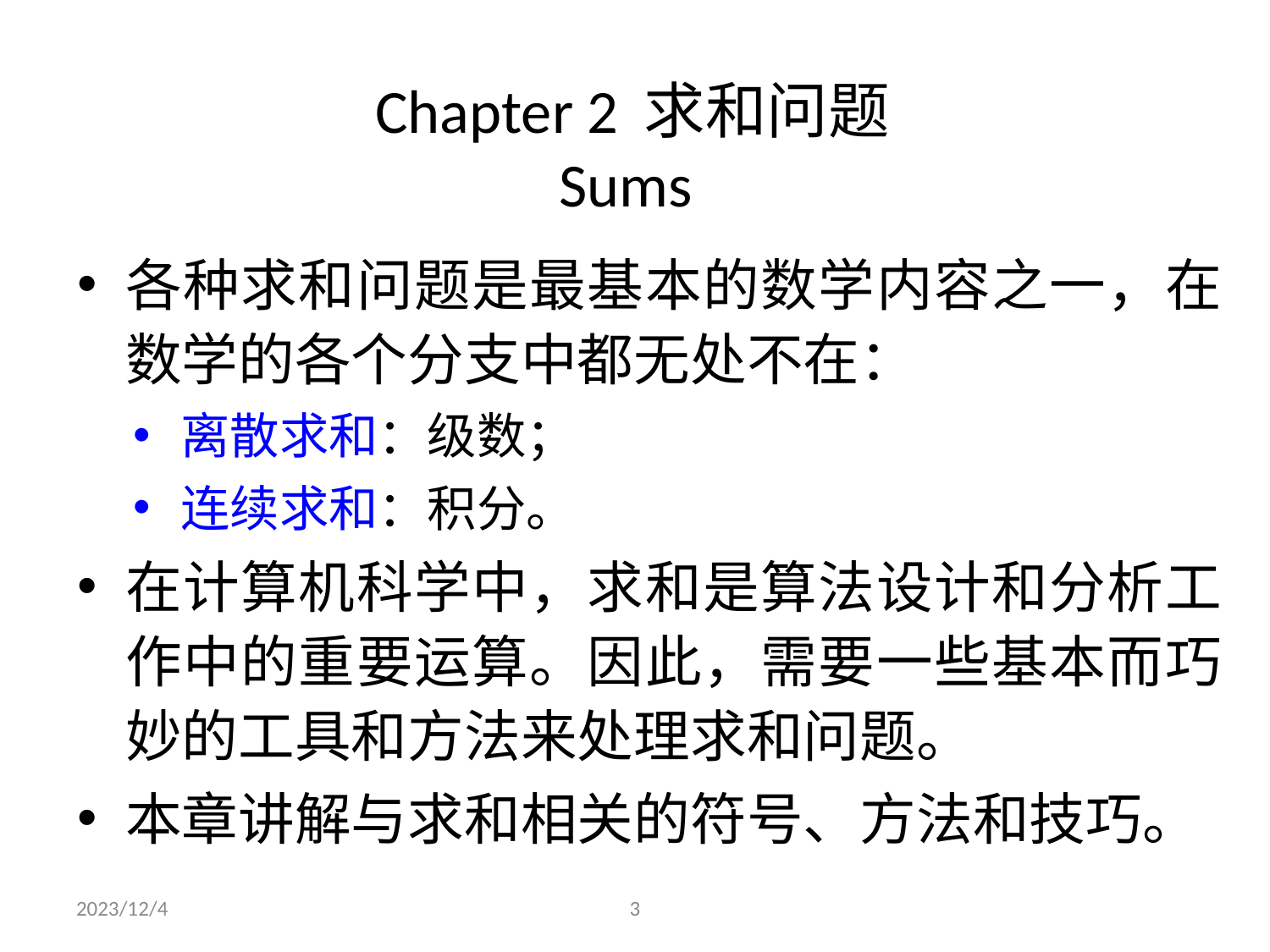

# Chapter 2 求和问题 Sums
各种求和问题是最基本的数学内容之一，在数学的各个分支中都无处不在：
离散求和：级数；
连续求和：积分。
在计算机科学中，求和是算法设计和分析工作中的重要运算。因此，需要一些基本而巧妙的工具和方法来处理求和问题。
本章讲解与求和相关的符号、方法和技巧。
2023/12/4
3